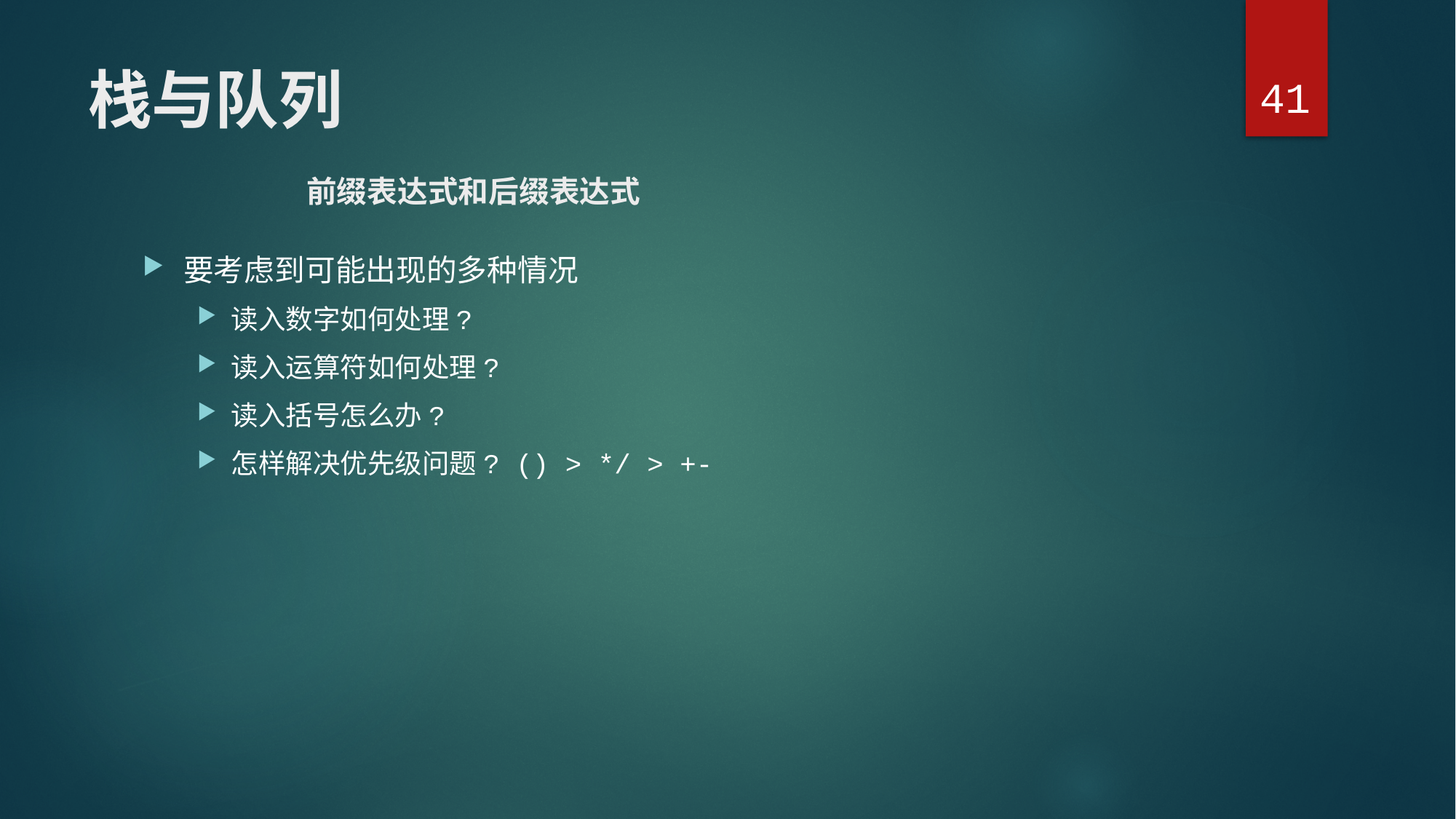

41
# 栈与队列 前缀表达式和后缀表达式
要考虑到可能出现的多种情况
读入数字如何处理?
读入运算符如何处理?
读入括号怎么办?
怎样解决优先级问题? () > */ > +-